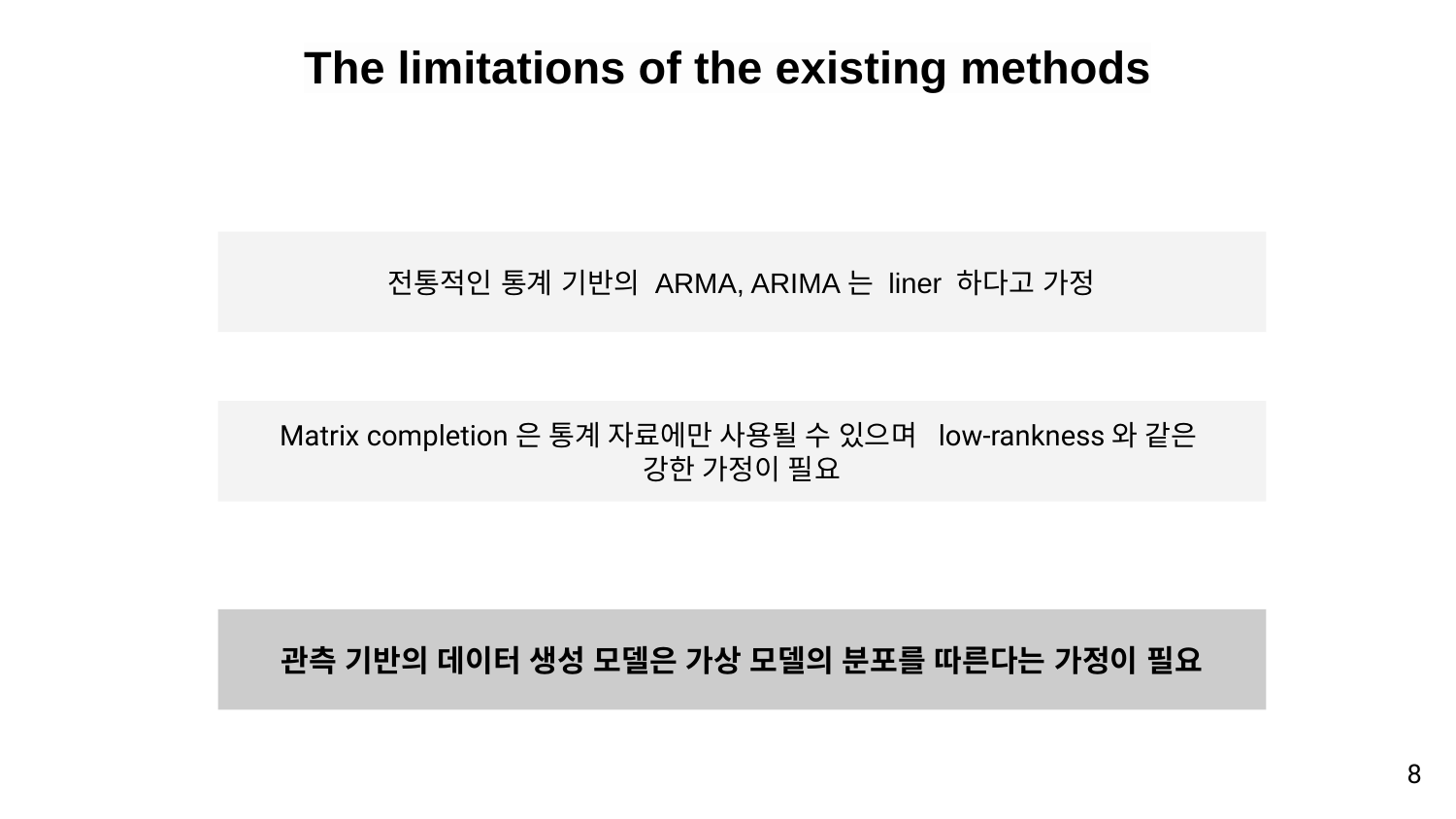

The limitations of the existing methods
전통적인 통계 기반의 ARMA, ARIMA는 liner 하다고 가정
Matrix completion은 통계 자료에만 사용될 수 있으며  low-rankness와 같은
강한 가정이 필요
관측 기반의 데이터 생성 모델은 가상 모델의 분포를 따른다는 가정이 필요
8